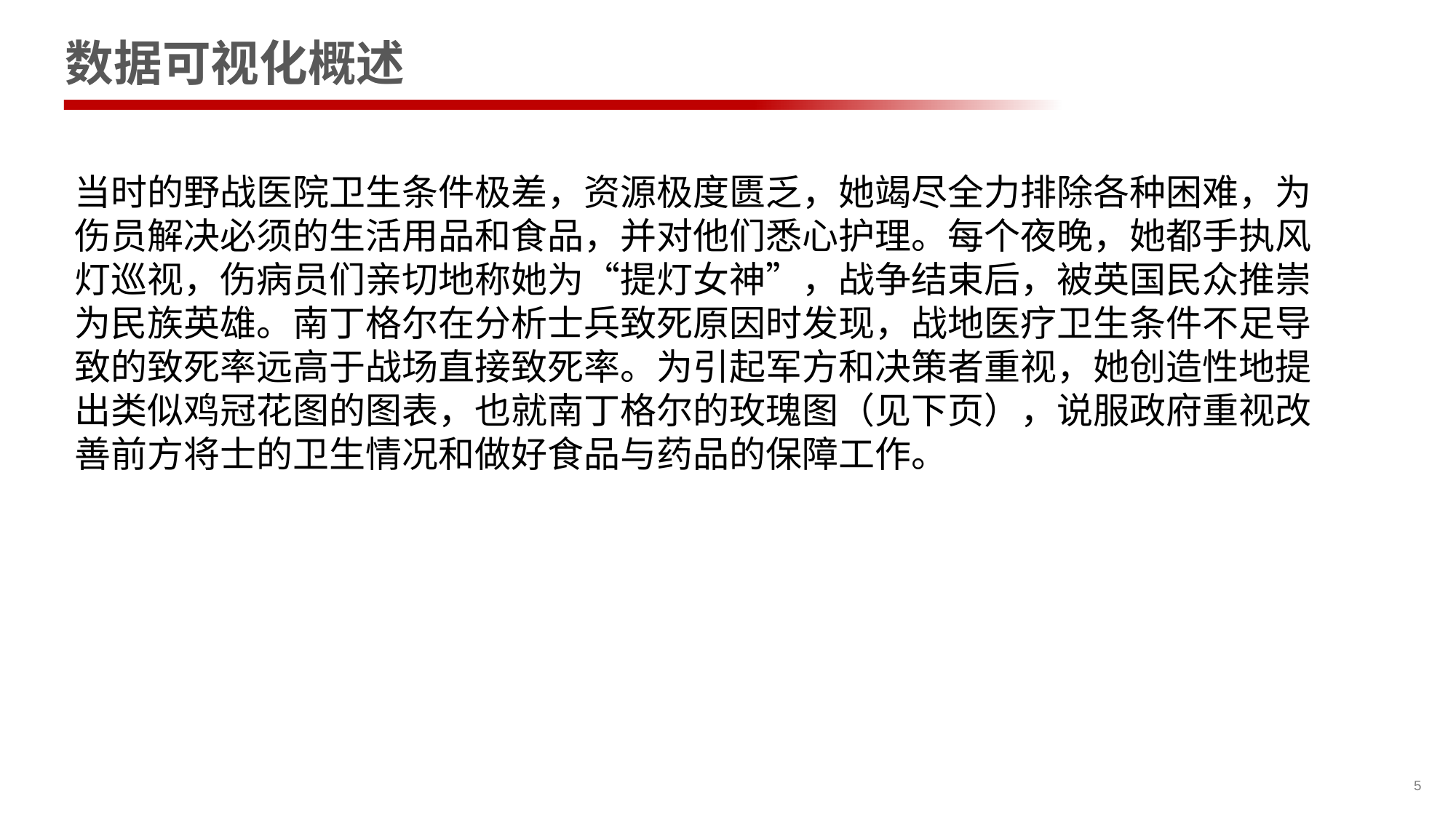

# 数据可视化概述

当时的野战医院卫生条件极差，资源极度匮乏，她竭尽全力排除各种困难，为伤员解决必须的生活用品和食品，并对他们悉心护理。每个夜晚，她都手执风灯巡视，伤病员们亲切地称她为“提灯女神”，战争结束后，被英国民众推崇为民族英雄。南丁格尔在分析士兵致死原因时发现，战地医疗卫生条件不足导致的致死率远高于战场直接致死率。为引起军方和决策者重视，她创造性地提出类似鸡冠花图的图表，也就南丁格尔的玫瑰图（见下页），说服政府重视改善前方将士的卫生情况和做好食品与药品的保障工作。
5